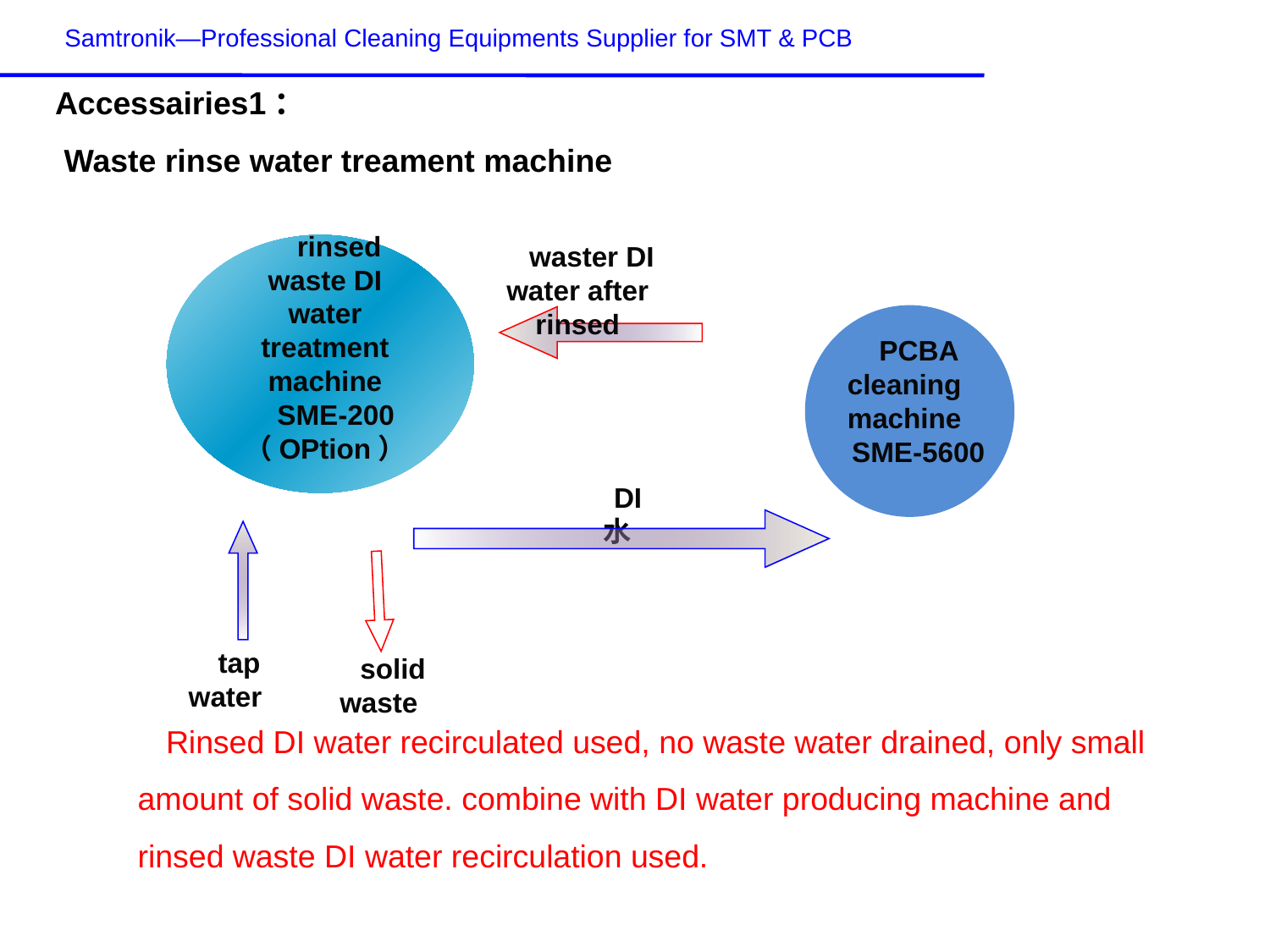

Samtronik—Professional Cleaning Equipments Supplier for SMT & PCB
 Accessairies1：
  Waste rinse water treament machine

rinsed waste DI water treatment machine
SME-200（OPtion）
waster DI water after rinsed

PCBA cleaning machine
SME-5600
DI水

tap water
solid waste
Rinsed DI water recirculated used, no waste water drained, only small amount of solid waste. combine with DI water producing machine and rinsed waste DI water recirculation used.